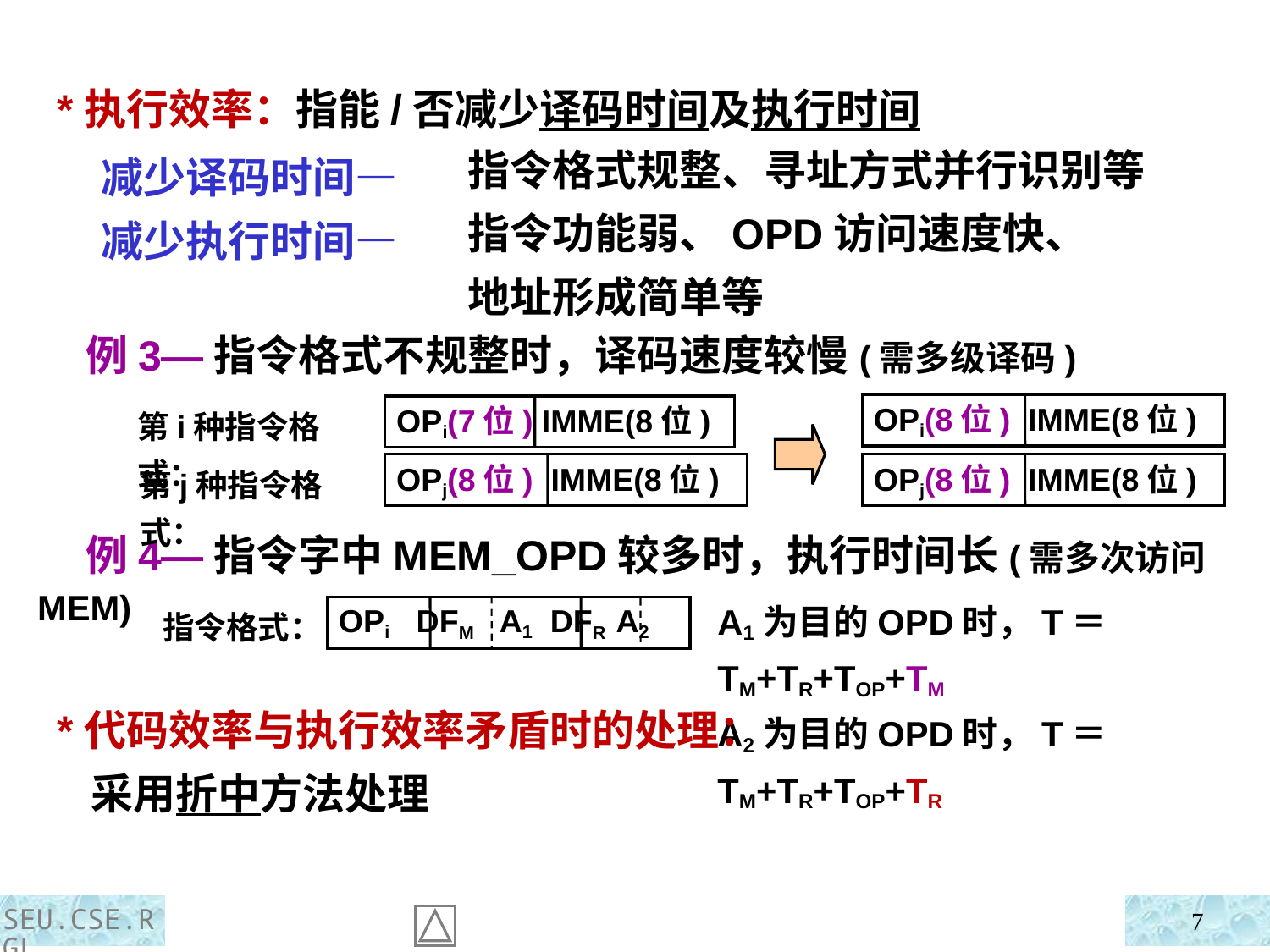

*执行效率：指能/否减少译码时间及执行时间
      减少译码时间—
      减少执行时间—
指令格式规整、寻址方式并行识别等
指令功能弱、OPD访问速度快、
地址形成简单等
    例3—指令格式不规整时，译码速度较慢(需多级译码)
 OPi(8位)  IMME(8位)

 OPj(8位)  IMME(8位)

第i种指令格式：
 OPi(7位) IMME(8位)

第j种指令格式：
 OPj(8位)  IMME(8位)

    例4—指令字中MEM_OPD较多时，执行时间长(需多次访问MEM)
A1为目的OPD时，T＝TM+TR+TOP+TM
A2为目的OPD时，T＝TM+TR+TOP+TR

指令格式：
 OPi   DFM   A1  DFR  A2

  *代码效率与执行效率矛盾时的处理：
     采用折中方法处理
SEU.CSE.RGL
7